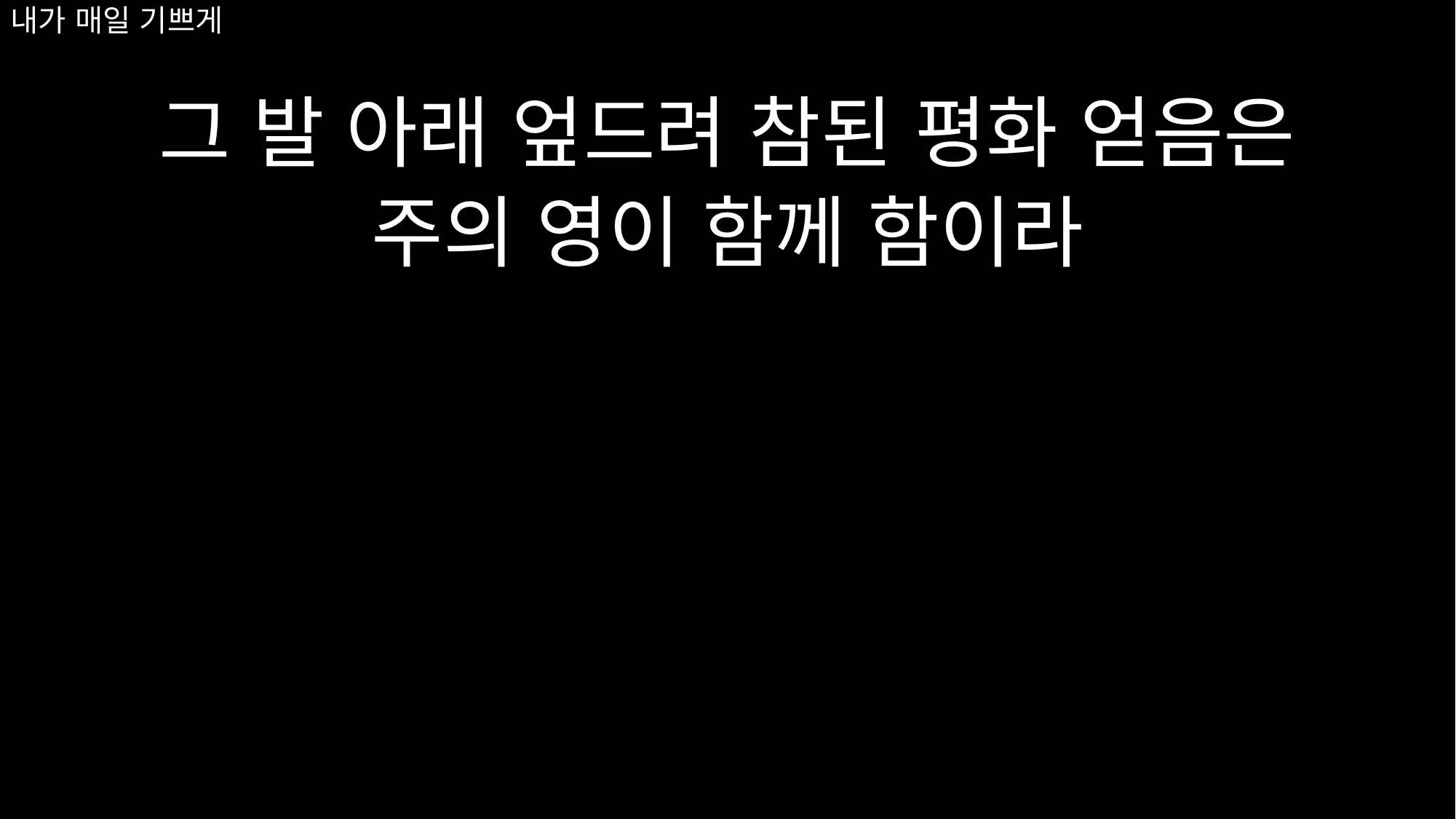

# 내가 매일 기쁘게
그 발 아래 엎드려 참된 평화 얻음은
주의 영이 함께 함이라